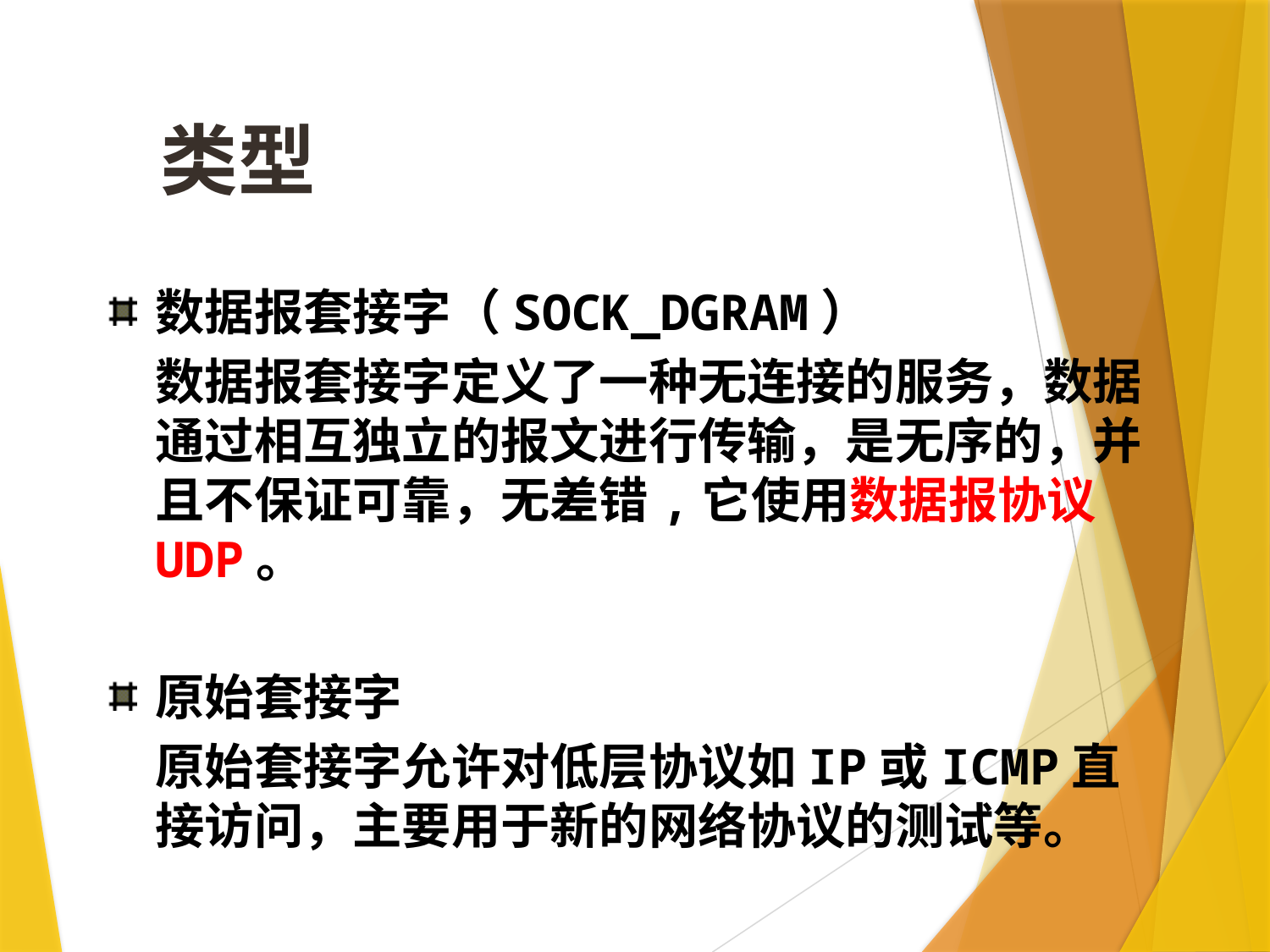

类型
数据报套接字（SOCK_DGRAM）
	数据报套接字定义了一种无连接的服务，数据通过相互独立的报文进行传输，是无序的，并且不保证可靠，无差错,它使用数据报协议UDP。

原始套接字
	原始套接字允许对低层协议如IP或ICMP直接访问，主要用于新的网络协议的测试等。